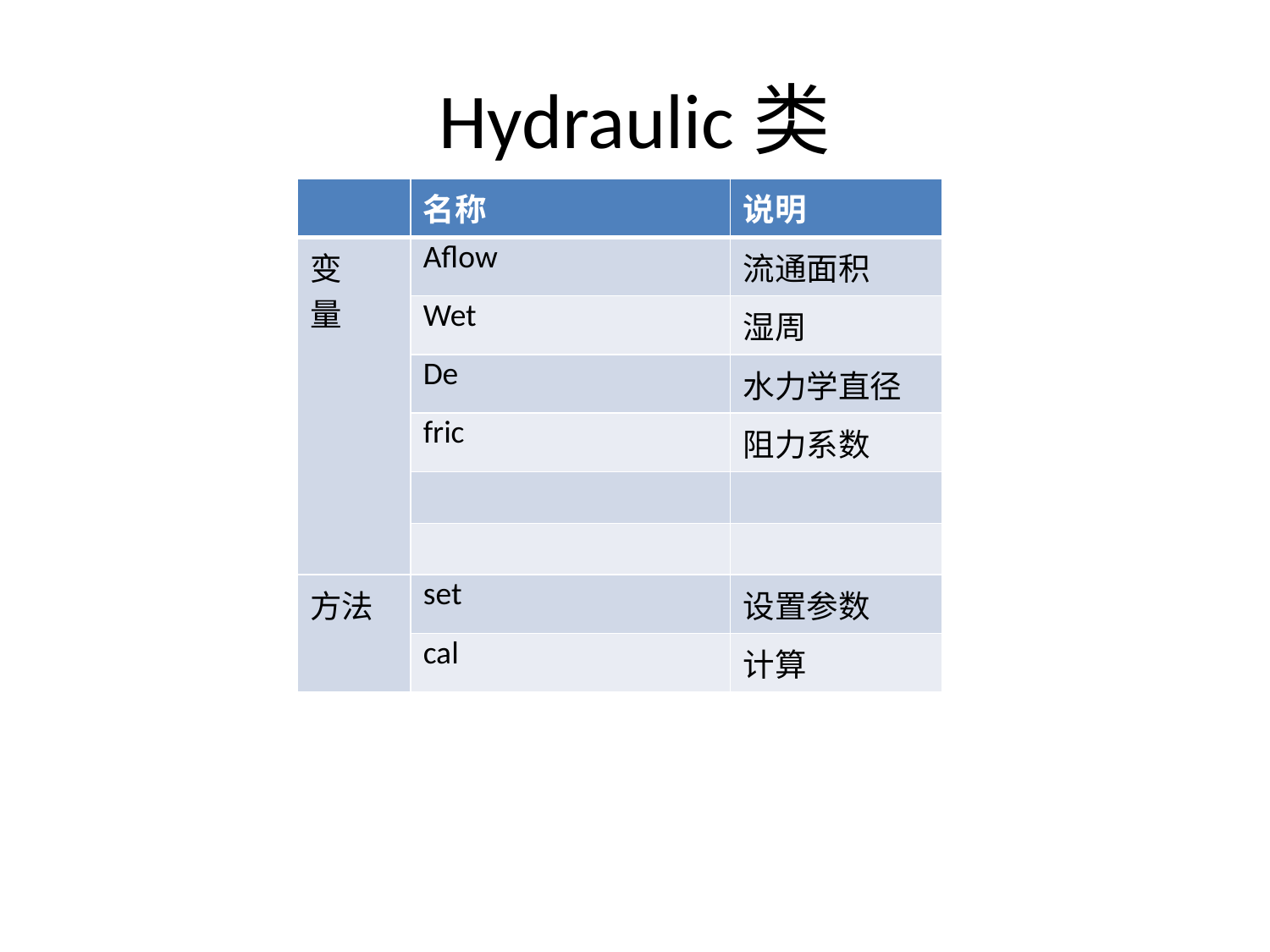

# Hydraulic类
|  | 名称 | 说明 |
| --- | --- | --- |
| 变 量 | Aflow | 流通面积 |
|  | Wet | 湿周 |
|  | De | 水力学直径 |
|  | fric | 阻力系数 |
|  |  |  |
|  |  |  |
| 方法 | set | 设置参数 |
|  | cal | 计算 |